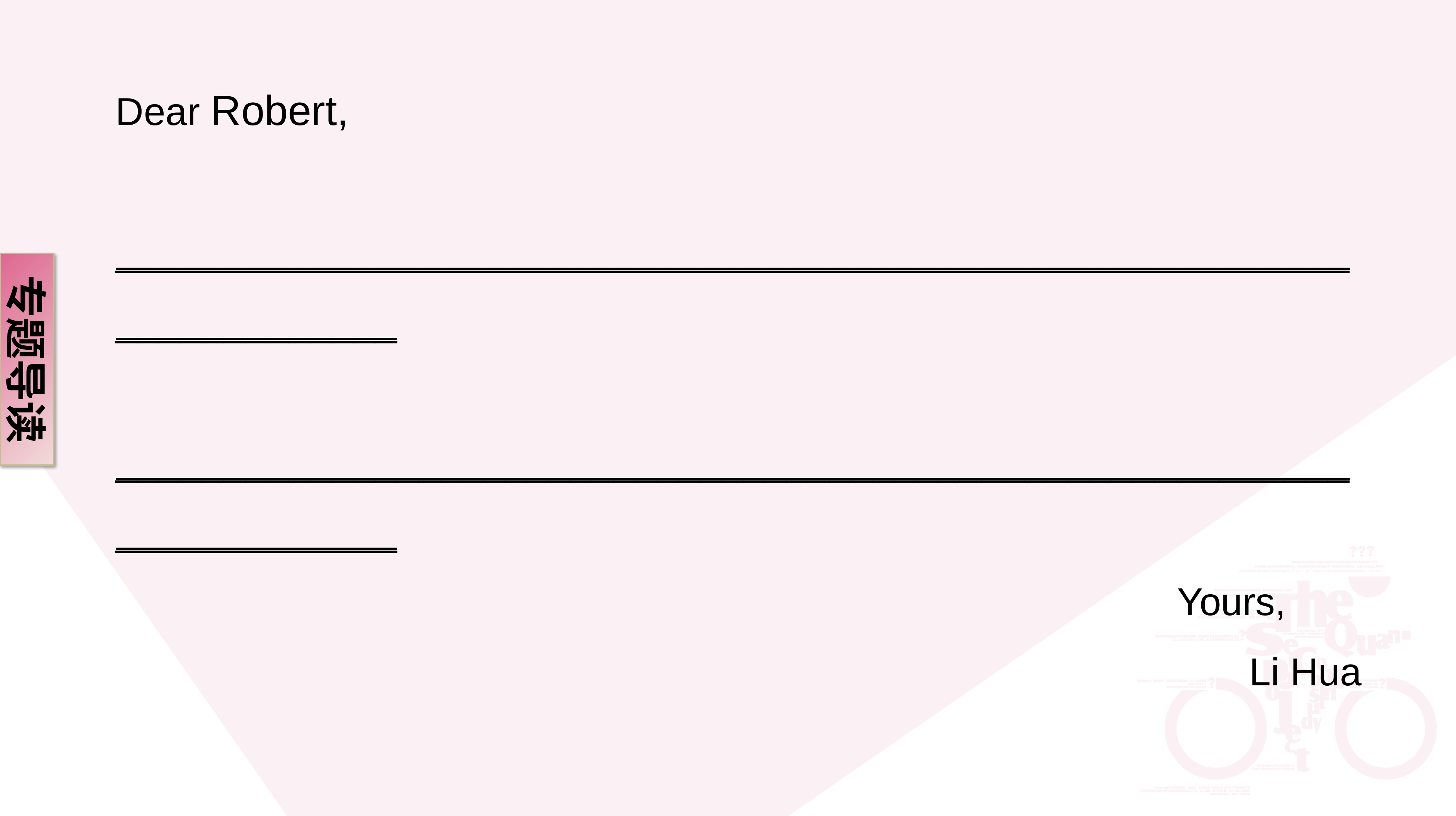

Dear Robert,
 ______________________________________________________________________
 ______________________________________________________________________
                                                                                                  Yours,
Li Hua
专题导读